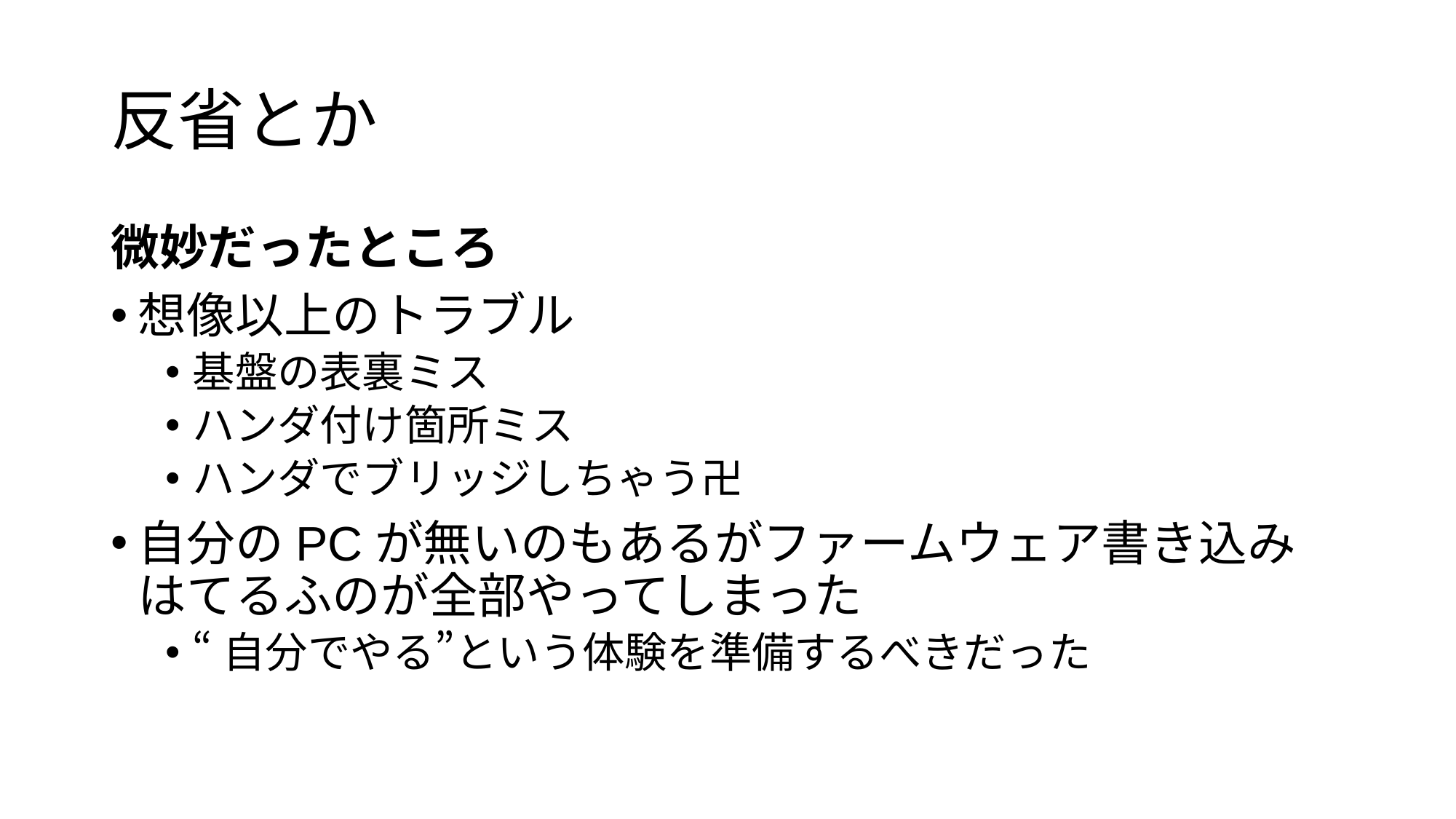

# 反省とか
微妙だったところ
想像以上のトラブル
基盤の表裏ミス
ハンダ付け箇所ミス
ハンダでブリッジしちゃう卍
自分のPCが無いのもあるがファームウェア書き込みはてるふのが全部やってしまった
“自分でやる”という体験を準備するべきだった